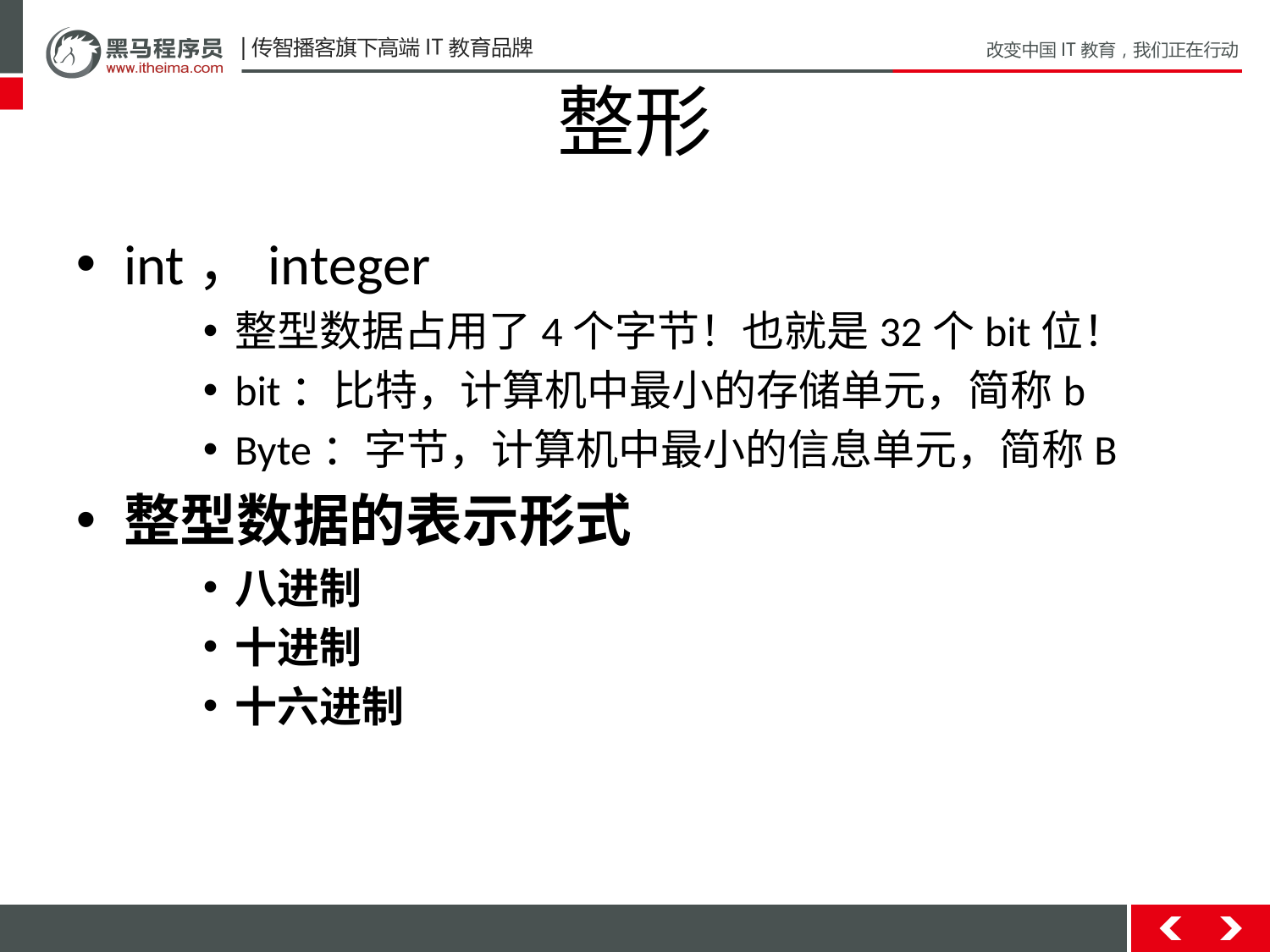

# 整形
int，integer
整型数据占用了4个字节！也就是32个bit位！
bit：比特，计算机中最小的存储单元，简称b
Byte：字节，计算机中最小的信息单元，简称B
整型数据的表示形式
八进制
十进制
十六进制